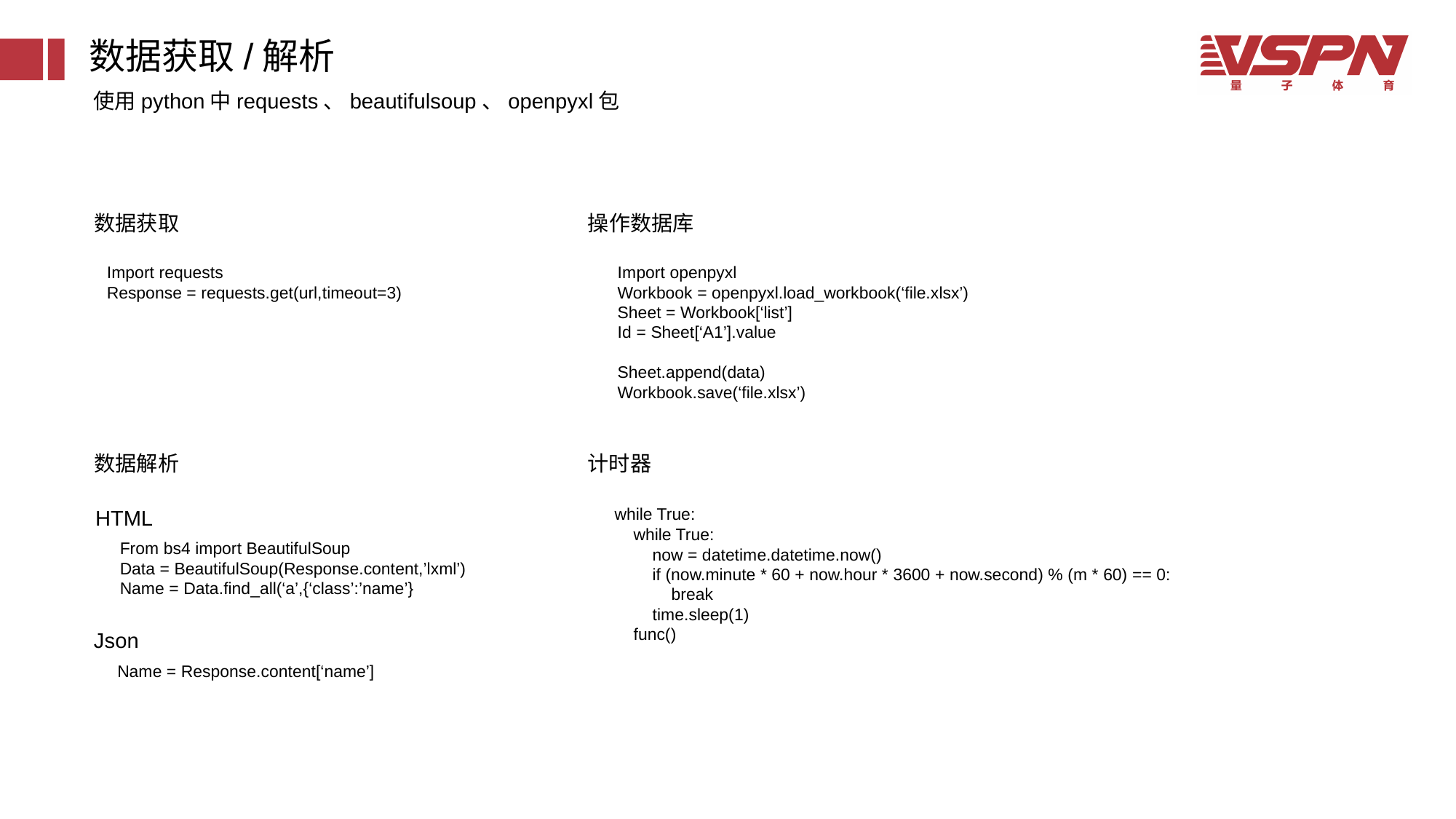

数据获取/解析
使用python中requests、beautifulsoup、openpyxl包
数据获取
操作数据库
Import requests
Response = requests.get(url,timeout=3)
Import openpyxl
Workbook = openpyxl.load_workbook(‘file.xlsx’)
Sheet = Workbook[‘list’]
Id = Sheet[‘A1’].value

Sheet.append(data)
Workbook.save(‘file.xlsx’)
数据解析
计时器
while True:
    while True:
        now = datetime.datetime.now()
        if (now.minute * 60 + now.hour * 3600 + now.second) % (m * 60) == 0:
            break
        time.sleep(1)
    func()
HTML
From bs4 import BeautifulSoup
Data = BeautifulSoup(Response.content,’lxml’)
Name = Data.find_all(‘a’,{‘class’:’name’}
Json
Name = Response.content[‘name’]